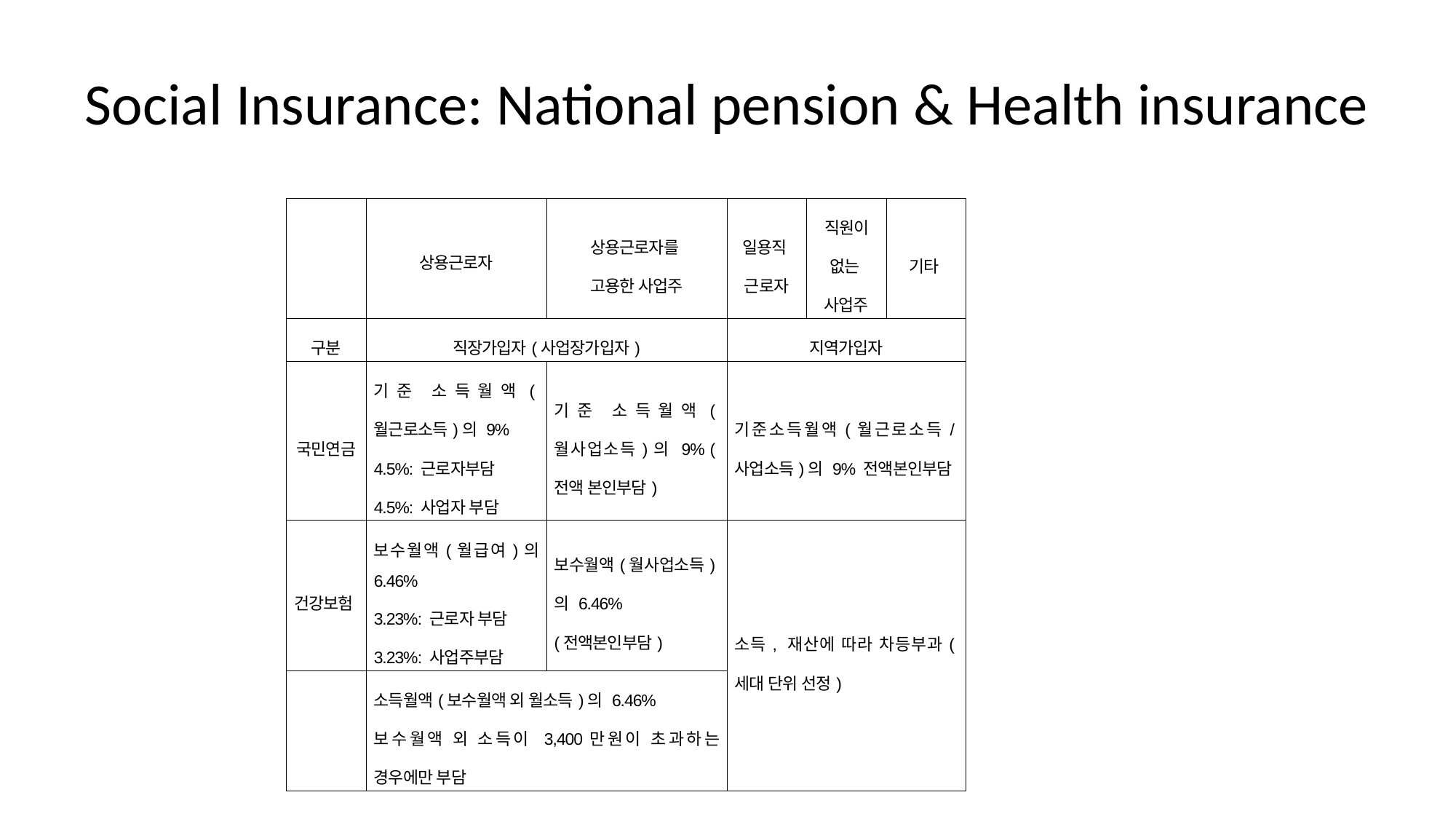

# Social Insurance: National pension & Health insurance
|  | 상용근로자 | 상용근로자를 고용한 사업주 | 일용직 근로자 | 직원이 없는 사업주 | 기타 |
| --- | --- | --- | --- | --- | --- |
| 구분 | 직장가입자(사업장가입자) |  | 지역가입자 |  |  |
| 국민연금 | 기준 소득월액(월근로소득)의 9% 4.5%: 근로자부담 4.5%: 사업자 부담 | 기준 소득월액(월사업소득)의 9% (전액 본인부담) | 기준소득월액(월근로소득/사업소득)의 9% 전액본인부담 |  |  |
| 건강보험 | 보수월액(월급여)의 6.46% 3.23%: 근로자 부담 3.23%: 사업주부담 | 보수월액(월사업소득)의 6.46% (전액본인부담) | 소득, 재산에 따라 차등부과(세대 단위 선정) |  |  |
|  | 소득월액(보수월액 외 월소득)의 6.46% 보수월액 외 소득이 3,400만원이 초과하는 경우에만 부담 |  |  |  |  |